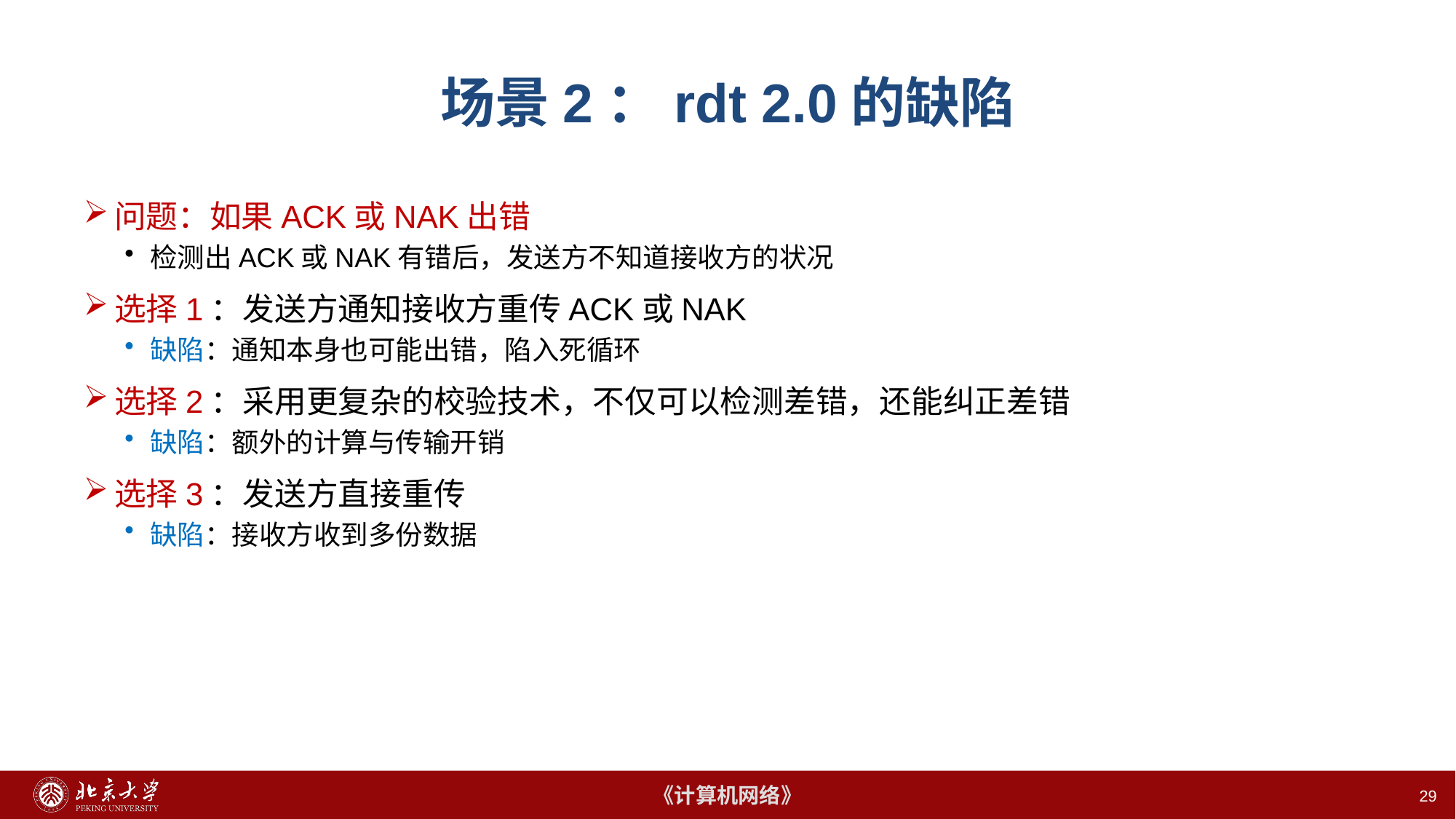

# 场景2：rdt 2.0的缺陷
问题：如果ACK或NAK出错
检测出ACK或NAK有错后，发送方不知道接收方的状况
选择1：发送方通知接收方重传ACK或NAK
缺陷：通知本身也可能出错，陷入死循环
选择2：采用更复杂的校验技术，不仅可以检测差错，还能纠正差错
缺陷：额外的计算与传输开销
选择3：发送方直接重传
缺陷：接收方收到多份数据

29